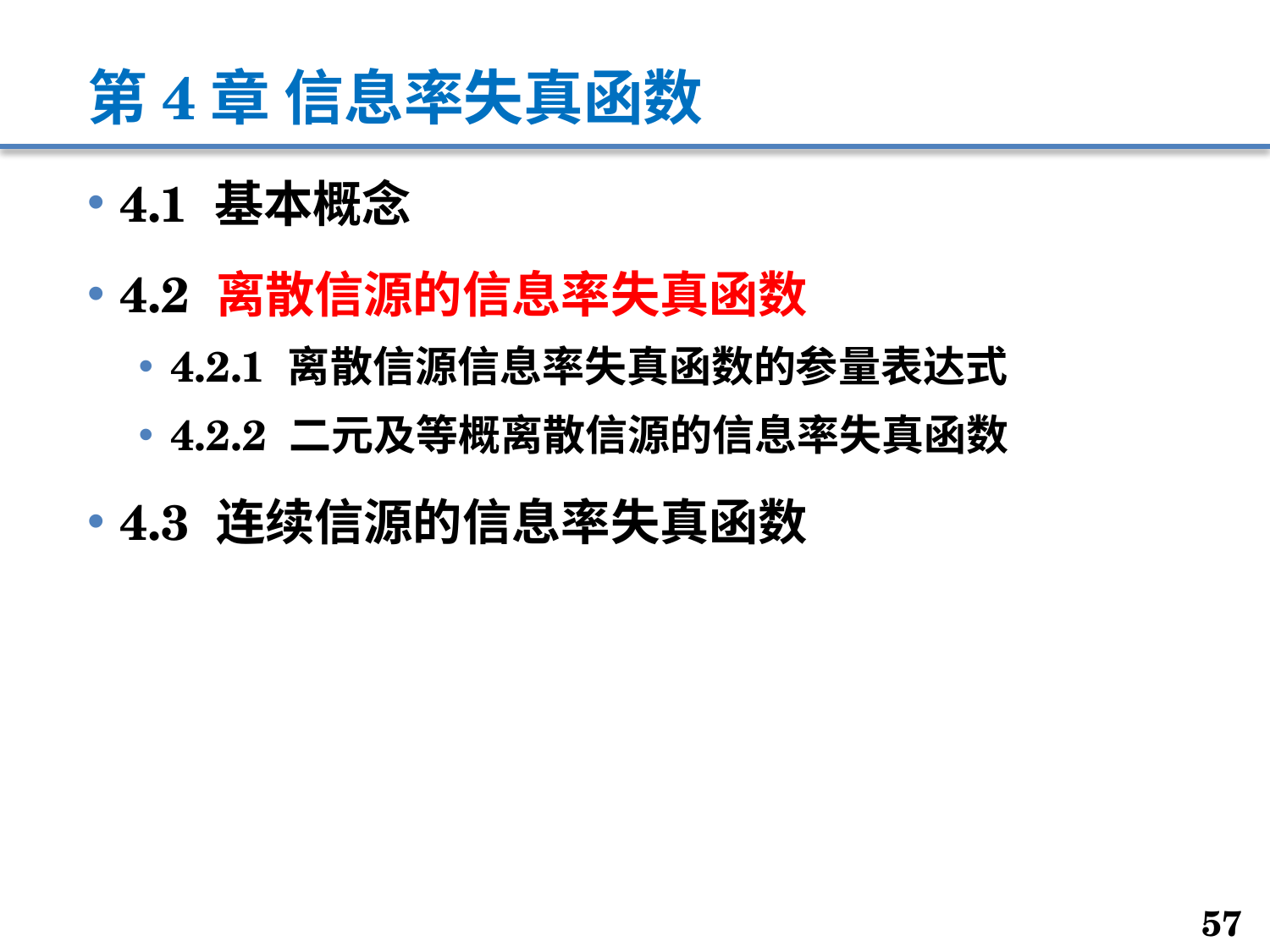

# 第4章 信息率失真函数
4.1 基本概念
4.2 离散信源的信息率失真函数
4.2.1 离散信源信息率失真函数的参量表达式
4.2.2 二元及等概离散信源的信息率失真函数
4.3 连续信源的信息率失真函数
57